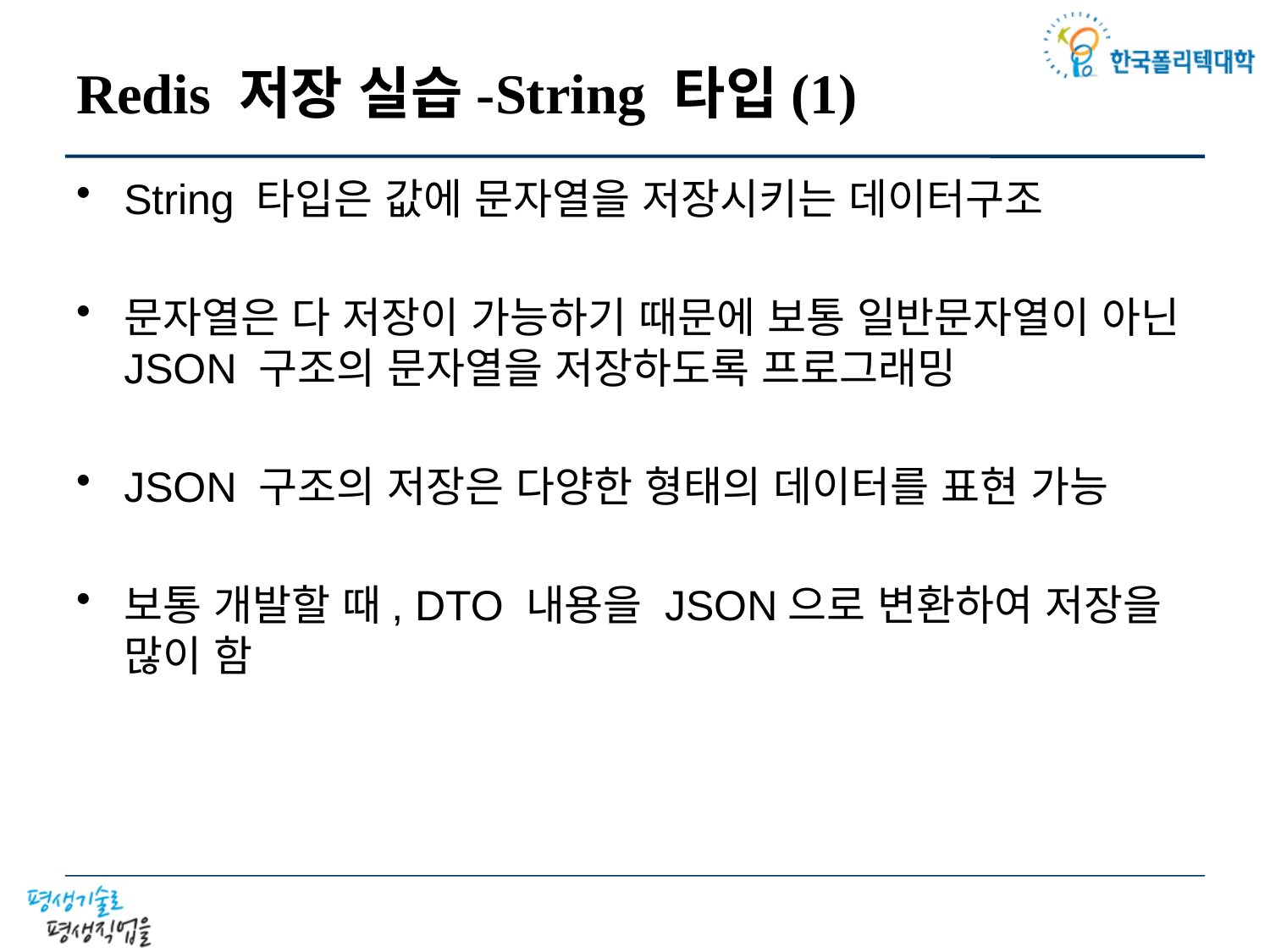

# Redis 저장 실습-String 타입(1)
String 타입은 값에 문자열을 저장시키는 데이터구조

문자열은 다 저장이 가능하기 때문에 보통 일반문자열이 아닌 JSON 구조의 문자열을 저장하도록 프로그래밍

JSON 구조의 저장은 다양한 형태의 데이터를 표현 가능

보통 개발할 때, DTO 내용을 JSON으로 변환하여 저장을 많이 함